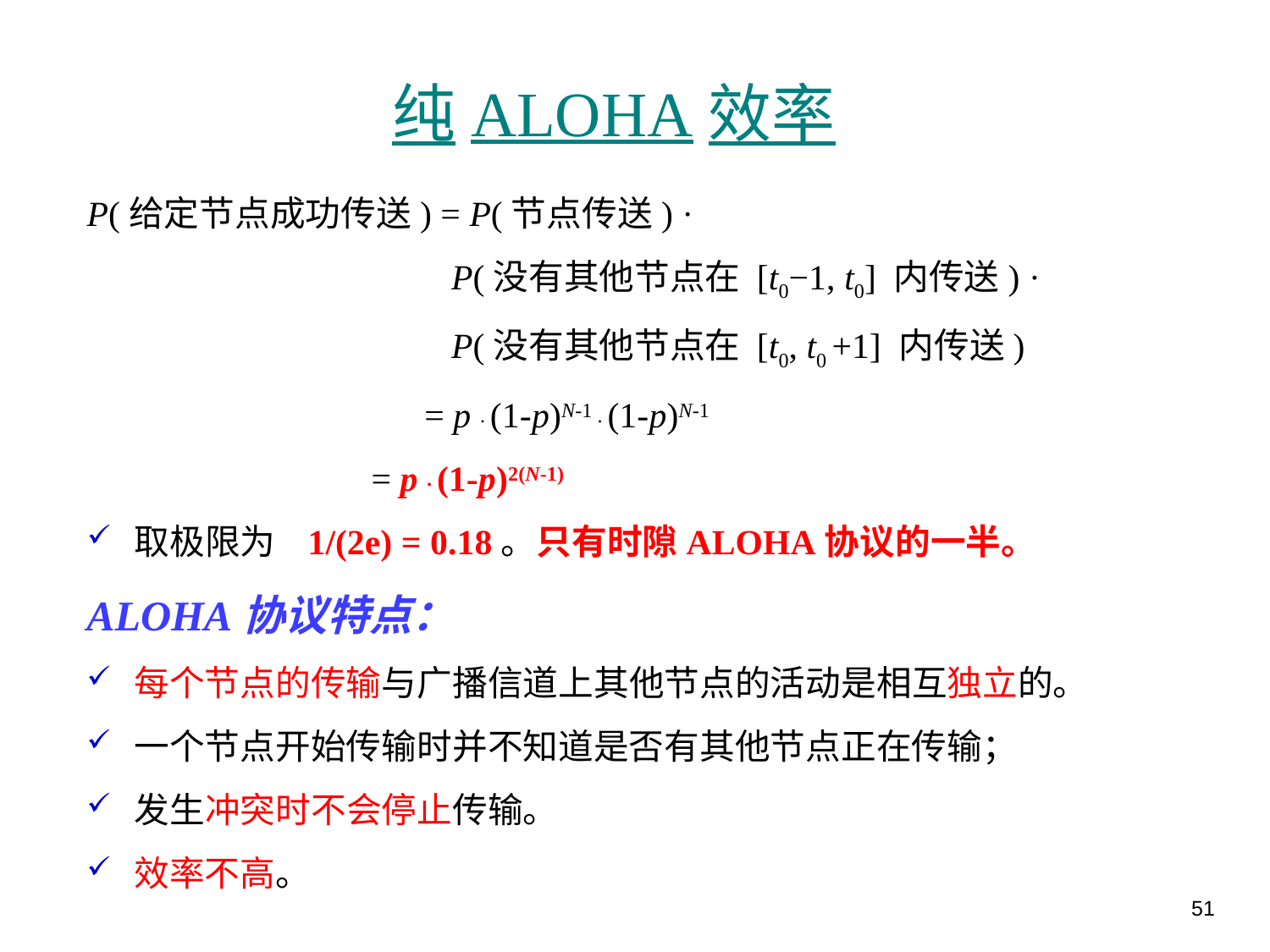

# 纯ALOHA效率
P(给定节点成功传送) = P(节点传送) ·
                                         P(没有其他节点在 [t0−1, t0] 内传送) ·
                                         P(没有其他节点在 [t0, t0 +1] 内传送)
                                      = p . (1-p)N-1 . (1-p)N-1
                                                        = p . (1-p)2(N-1)
取极限为   1/(2e) = 0.18。只有时隙ALOHA协议的一半。
ALOHA协议特点：
每个节点的传输与广播信道上其他节点的活动是相互独立的。
一个节点开始传输时并不知道是否有其他节点正在传输；
发生冲突时不会停止传输。
效率不高。
51